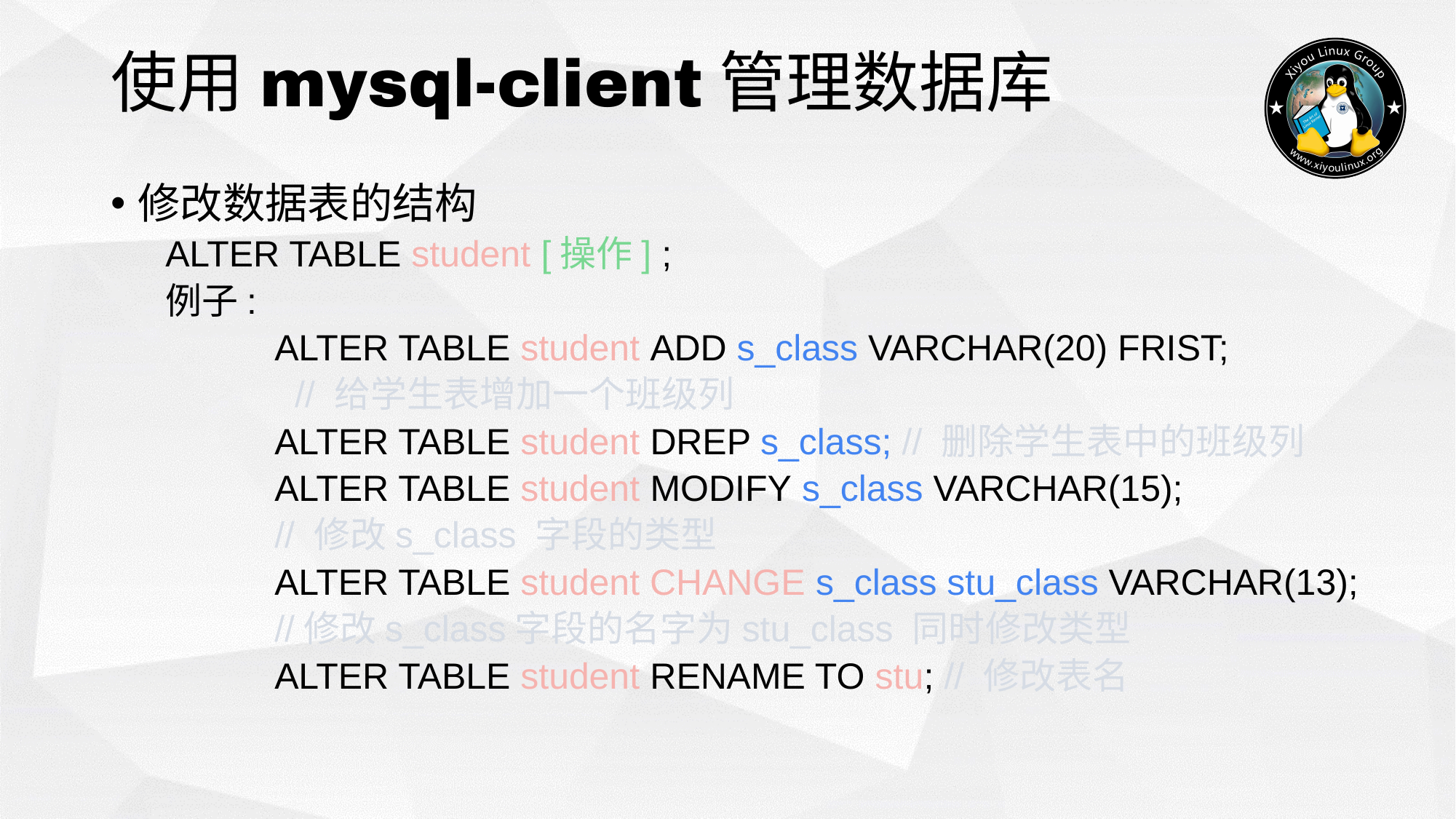

# 使用mysql-client管理数据库
修改数据表的结构
ALTER TABLE student [操作] ;
例子:
	ALTER TABLE student ADD s_class VARCHAR(20) FRIST;
	  // 给学生表增加一个班级列
	ALTER TABLE student DREP s_class; // 删除学生表中的班级列
	ALTER TABLE student MODIFY s_class VARCHAR(15);
	// 修改s_class 字段的类型
	ALTER TABLE student CHANGE s_class stu_class VARCHAR(13);
	//修改s_class字段的名字为stu_class 同时修改类型
	ALTER TABLE student RENAME TO stu; // 修改表名